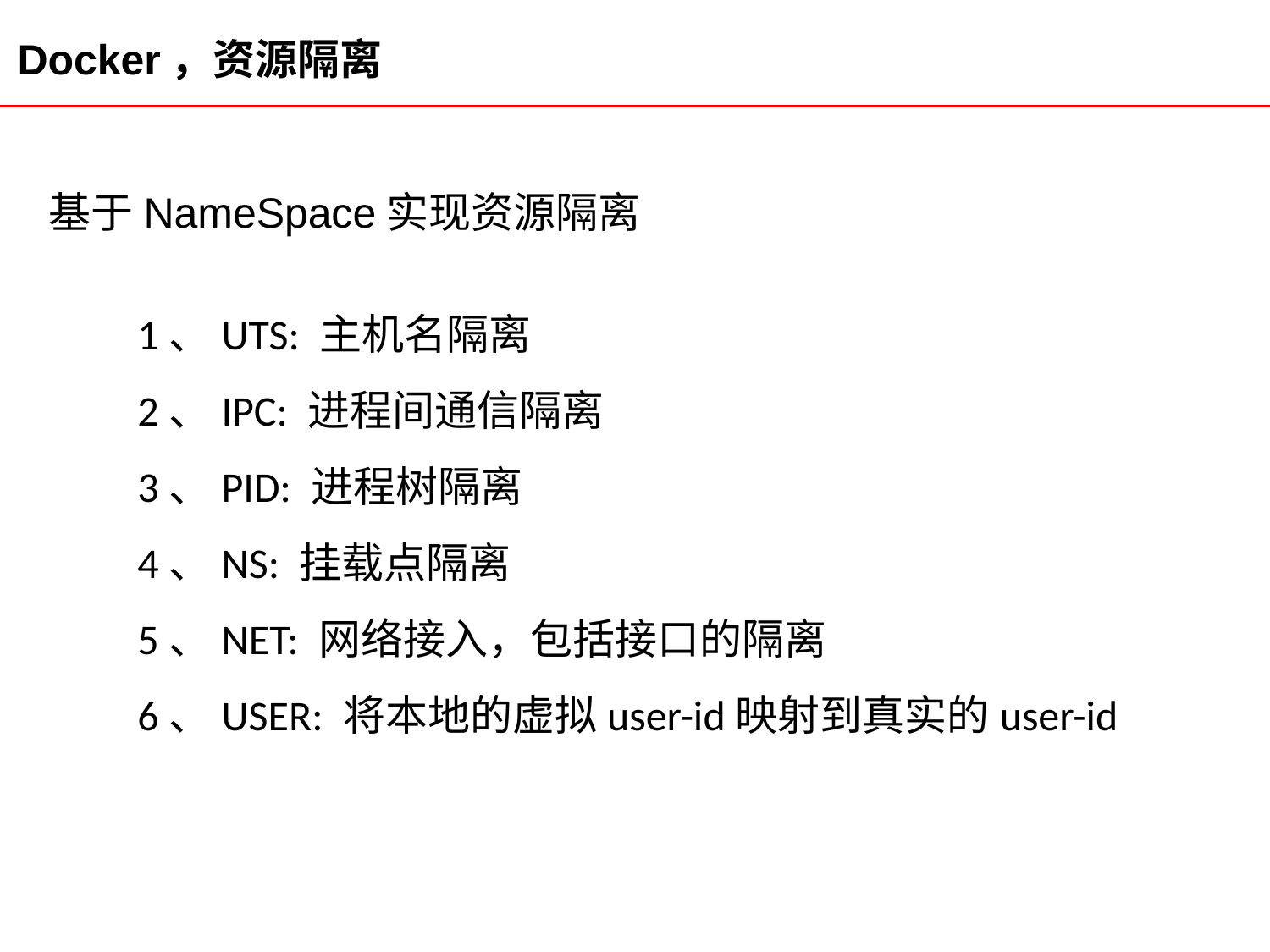

Docker，资源隔离
基于NameSpace实现资源隔离
1、UTS: 主机名隔离
2、IPC: 进程间通信隔离
3、PID: 进程树隔离
4、NS: 挂载点隔离
5、NET: 网络接入，包括接口的隔离
6、USER: 将本地的虚拟user-id映射到真实的user-id